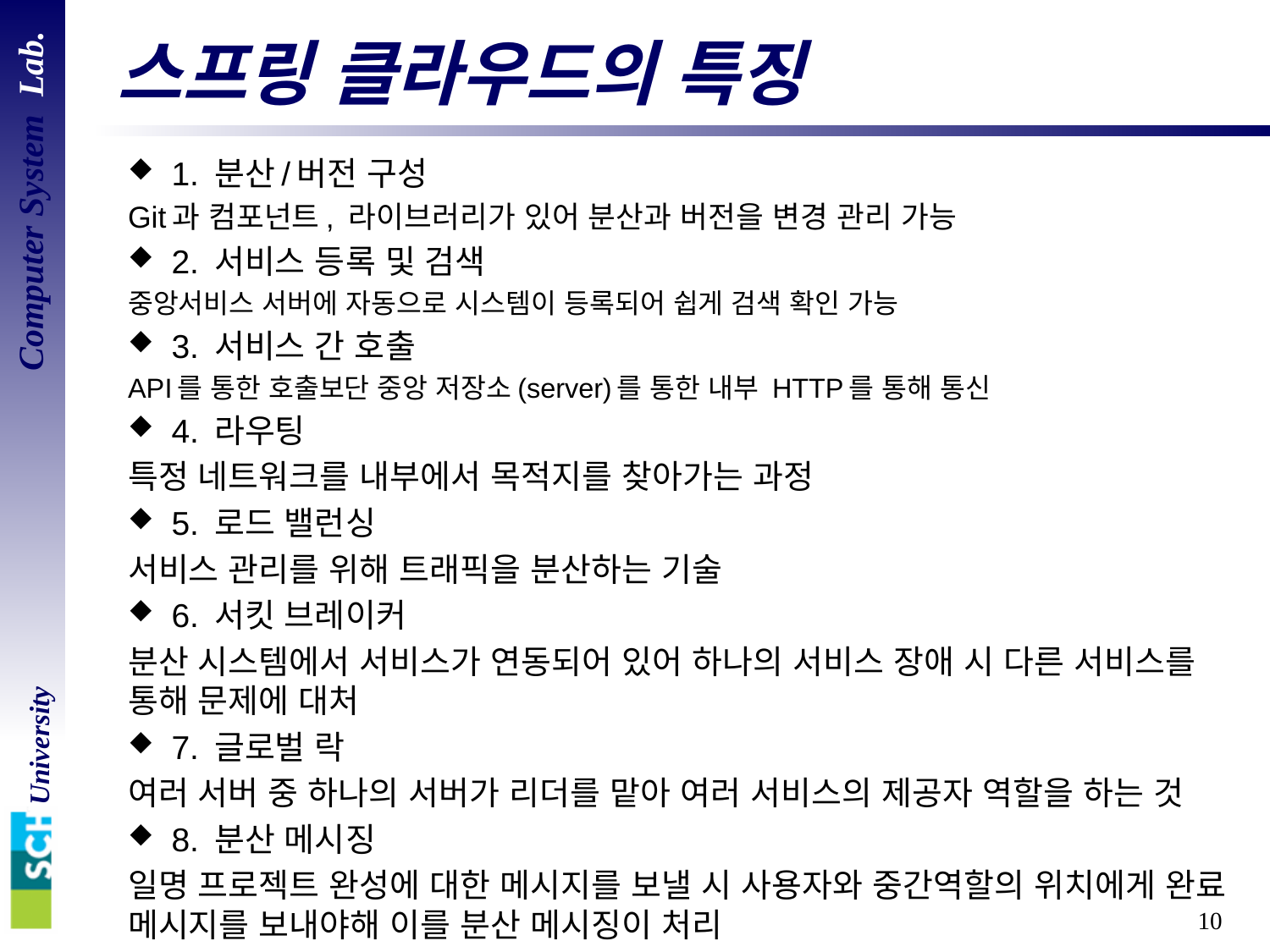

# 스프링 클라우드의 특징
1. 분산/버전 구성
Git과 컴포넌트, 라이브러리가 있어 분산과 버전을 변경 관리 가능
2. 서비스 등록 및 검색
중앙서비스 서버에 자동으로 시스템이 등록되어 쉽게 검색 확인 가능
3. 서비스 간 호출
API를 통한 호출보단 중앙 저장소(server)를 통한 내부 HTTP를 통해 통신
4. 라우팅
특정 네트워크를 내부에서 목적지를 찾아가는 과정
5. 로드 밸런싱
서비스 관리를 위해 트래픽을 분산하는 기술
6. 서킷 브레이커
분산 시스템에서 서비스가 연동되어 있어 하나의 서비스 장애 시 다른 서비스를 통해 문제에 대처
7. 글로벌 락
여러 서버 중 하나의 서버가 리더를 맡아 여러 서비스의 제공자 역할을 하는 것
8. 분산 메시징
일명 프로젝트 완성에 대한 메시지를 보낼 시 사용자와 중간역할의 위치에게 완료 메시지를 보내야해 이를 분산 메시징이 처리